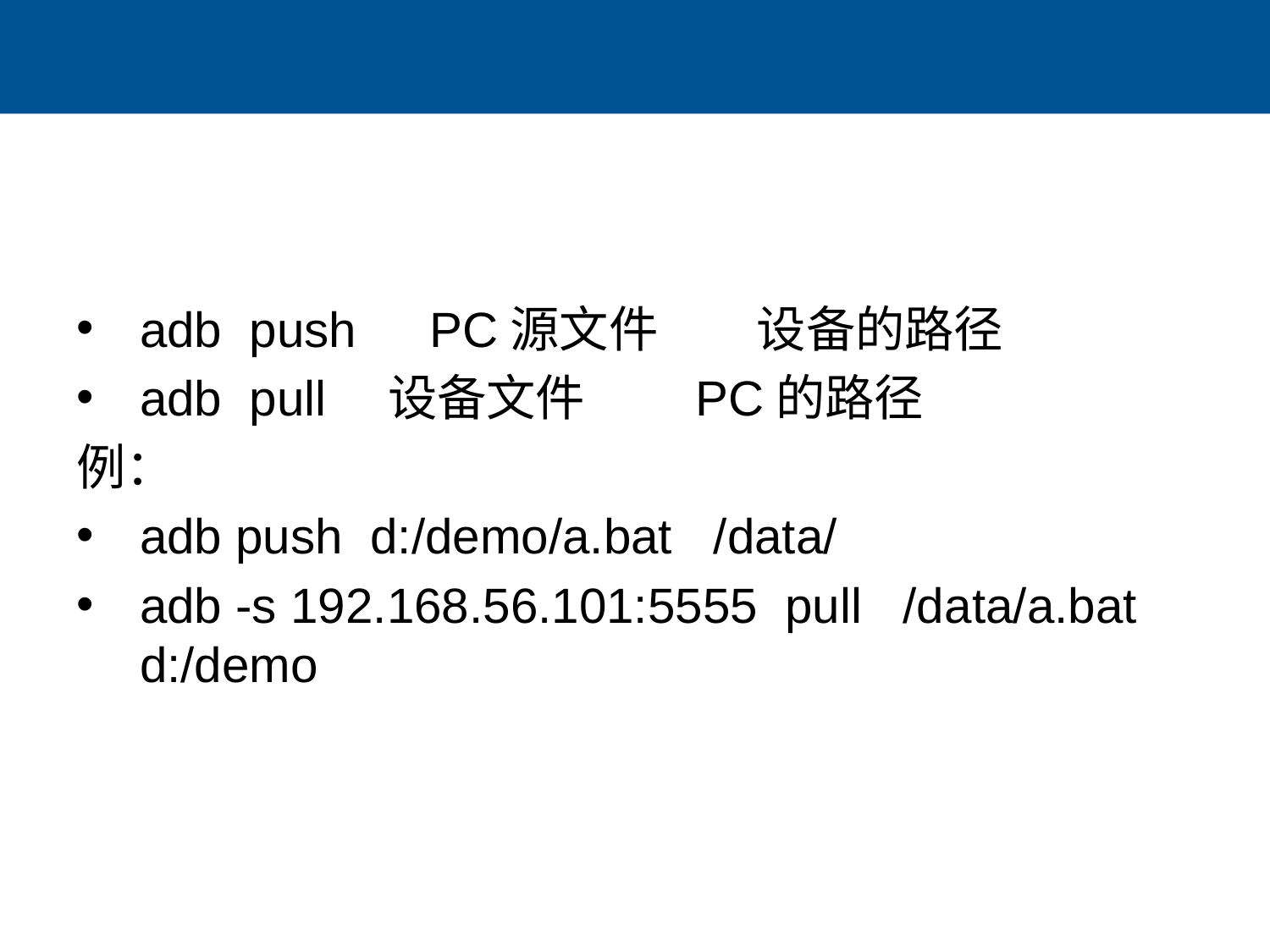

#

adb  push　PC源文件　　设备的路径
adb  pull　设备文件　　PC的路径
例：
adb push  d:/demo/a.bat   /data/
adb -s 192.168.56.101:5555  pull   /data/a.bat    d:/demo